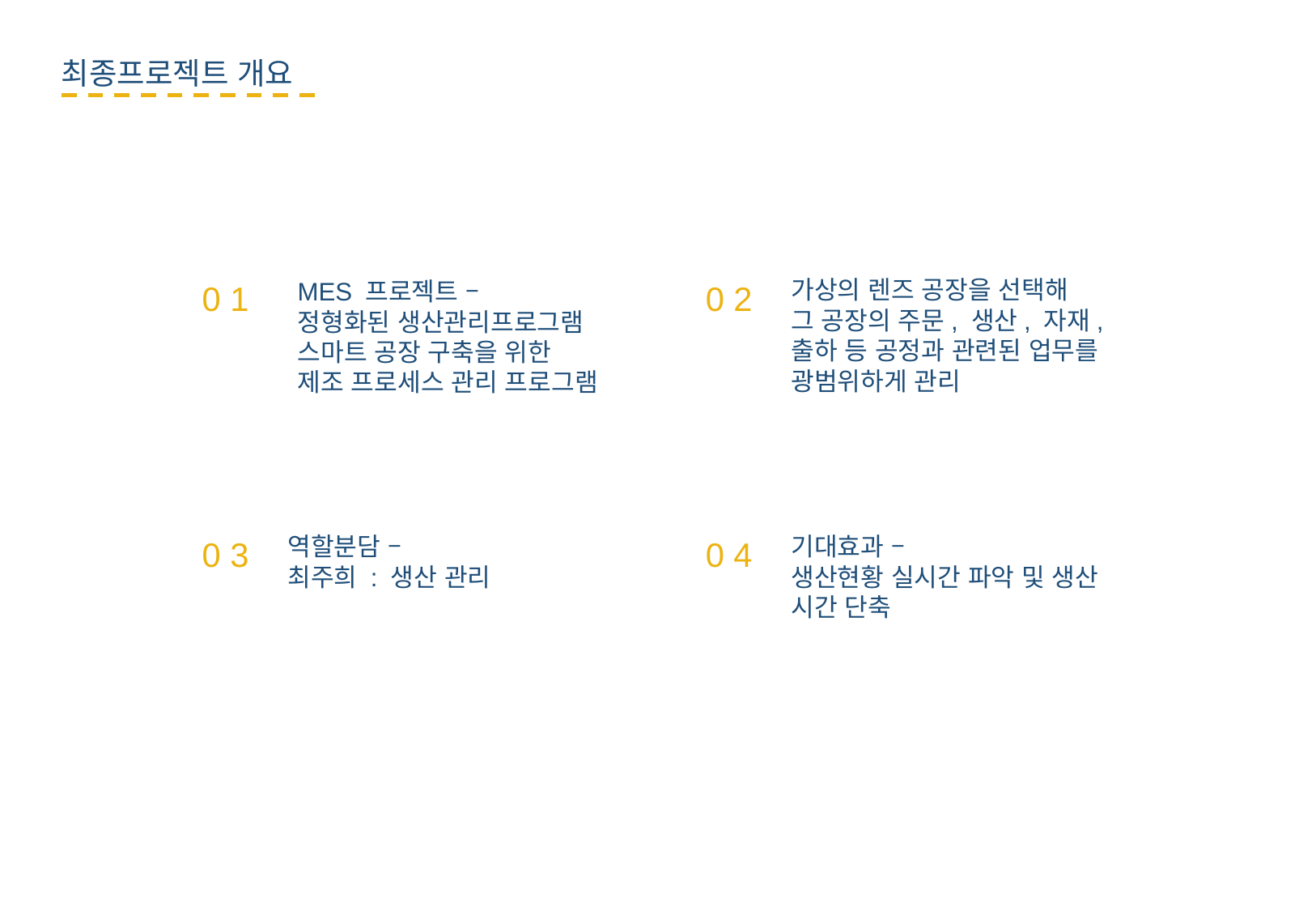

최종프로젝트 개요
0 1
MES 프로젝트 –
정형화된 생산관리프로그램
스마트 공장 구축을 위한
제조 프로세스 관리 프로그램
0 2
가상의 렌즈 공장을 선택해
그 공장의 주문, 생산, 자재, 출하 등 공정과 관련된 업무를 광범위하게 관리
0 3
역할분담 –
최주희 : 생산 관리
0 4
기대효과 –
생산현황 실시간 파악 및 생산 시간 단축